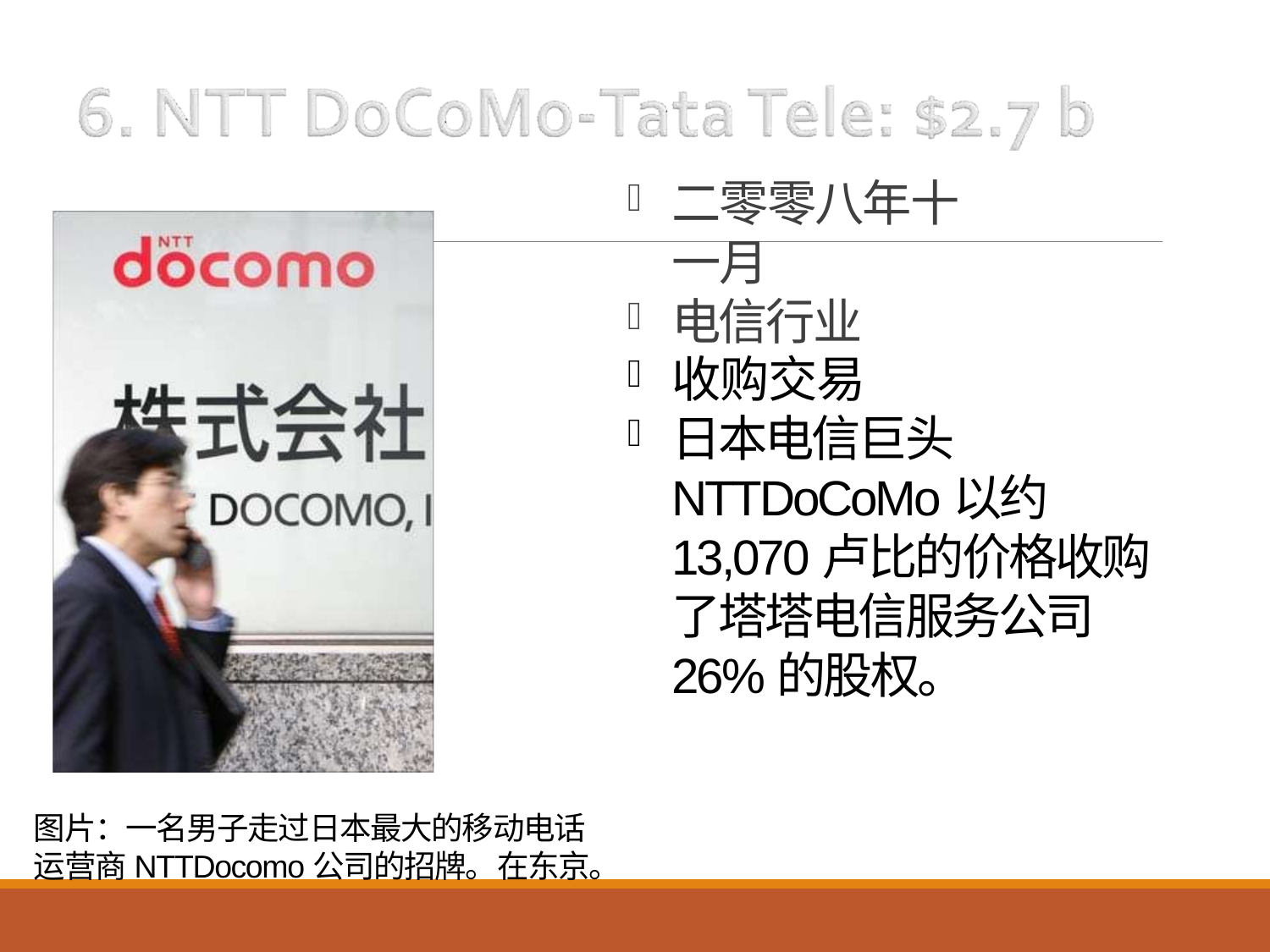

# 二零零八年十一月
电信行业
收购交易
日本电信巨头NTTDoCoMo以约13,070卢比的价格收购了塔塔电信服务公司26%的股权。
图片：一名男子走过日本最大的移动电话运营商NTTDocomo公司的招牌。在东京。